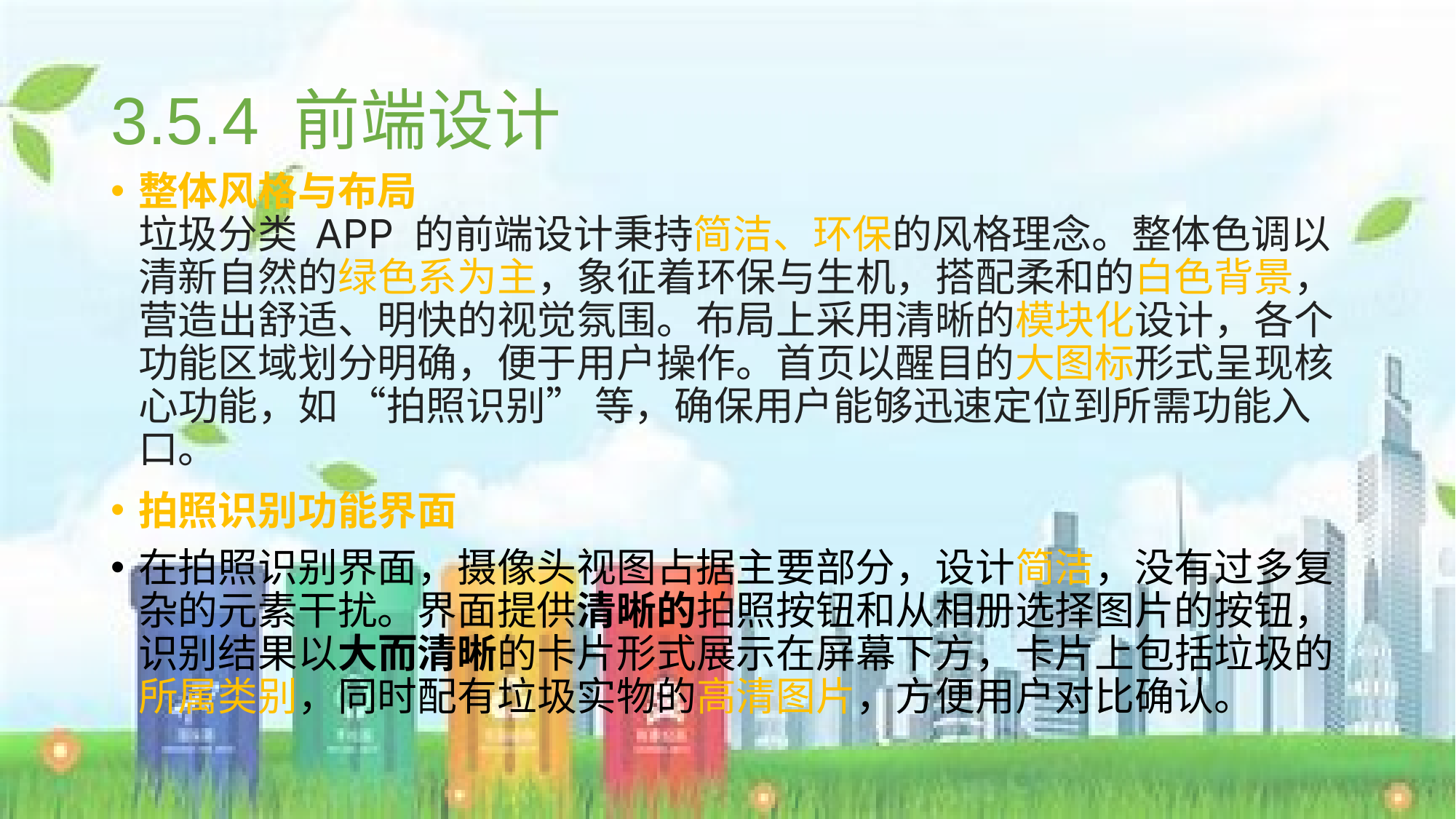

# 3.5.4 前端设计
整体风格与布局
垃圾分类 APP 的前端设计秉持简洁、环保的风格理念。整体色调以清新自然的绿色系为主，象征着环保与生机，搭配柔和的白色背景，营造出舒适、明快的视觉氛围。布局上采用清晰的模块化设计，各个功能区域划分明确，便于用户操作。首页以醒目的大图标形式呈现核心功能，如 “拍照识别” 等，确保用户能够迅速定位到所需功能入口。
拍照识别功能界面
在拍照识别界面，摄像头视图占据主要部分，设计简洁，没有过多复杂的元素干扰。界面提供清晰的拍照按钮和从相册选择图片的按钮，识别结果以大而清晰的卡片形式展示在屏幕下方，卡片上包括垃圾的所属类别，同时配有垃圾实物的高清图片，方便用户对比确认。